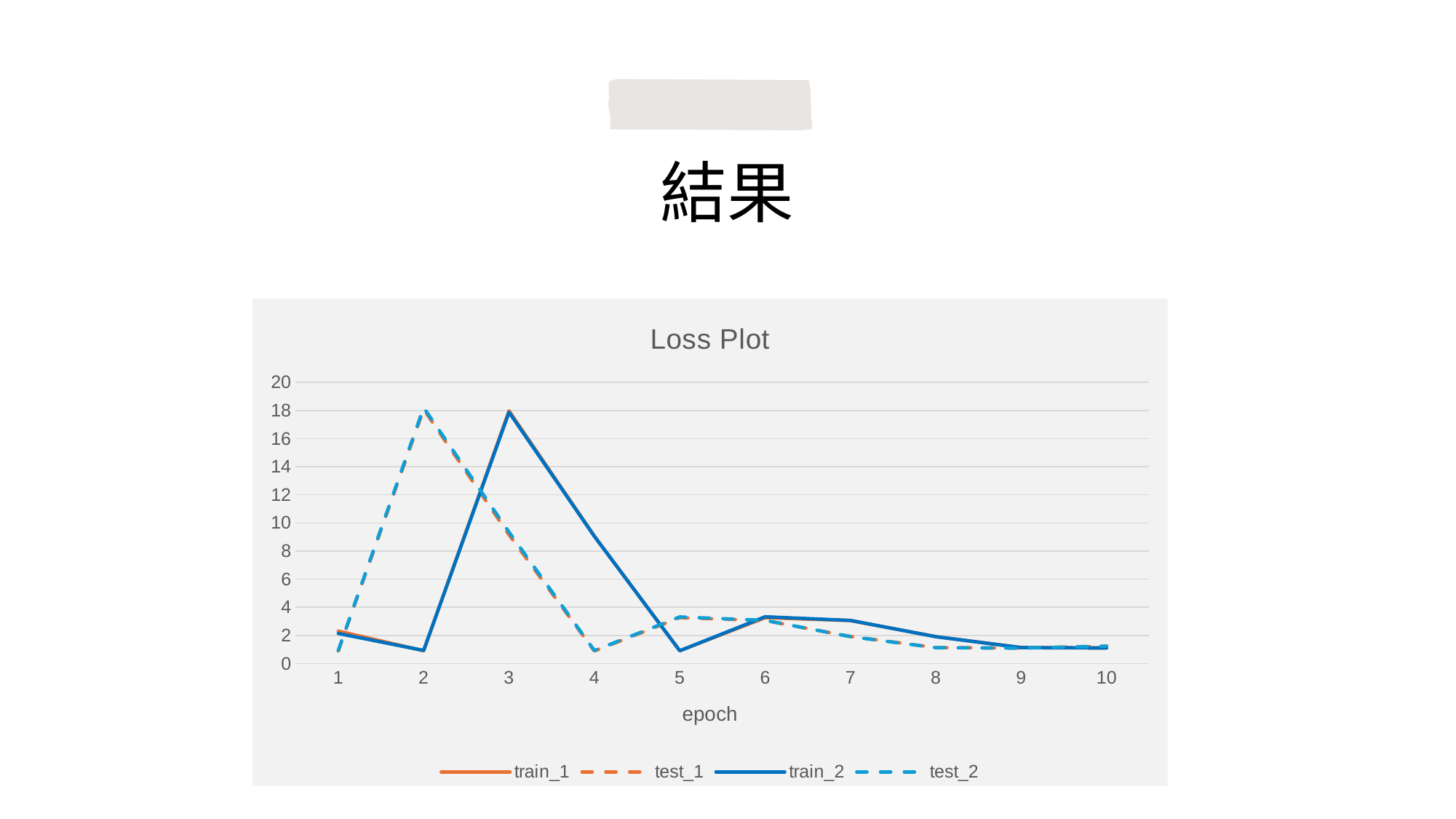

結果

### Chart: Loss Plot

| Category | train_1 | test_1 | train_2 | test_2 |
|---|---|---|---|---|
| 1 | 2.310081 | 0.89805 | 2.140898 | 0.928973 |
| 2 | 0.911553 | 18.086006 | 0.931477 | 18.200703 |
| 3 | 17.97308 | 9.156693 | 17.873848 | 9.349921 |
| 4 | 9.068722 | 0.895577 | 9.050925 | 0.924576 |
| 5 | 0.912259 | 3.259484 | 0.909872 | 3.315605 |
| 6 | 3.259484 | 3.060259 | 3.327239 | 3.070307 |
| 7 | 3.05441 | 1.927516 | 3.067334 | 1.912141 |
| 8 | 1.919652 | 1.134488 | 1.909303 | 1.128211 |
| 9 | 1.135502 | 1.102503 | 1.135134 | 1.098745 |
| 10 | 1.112418 | 1.238415 | 1.111857 | 1.23856 |